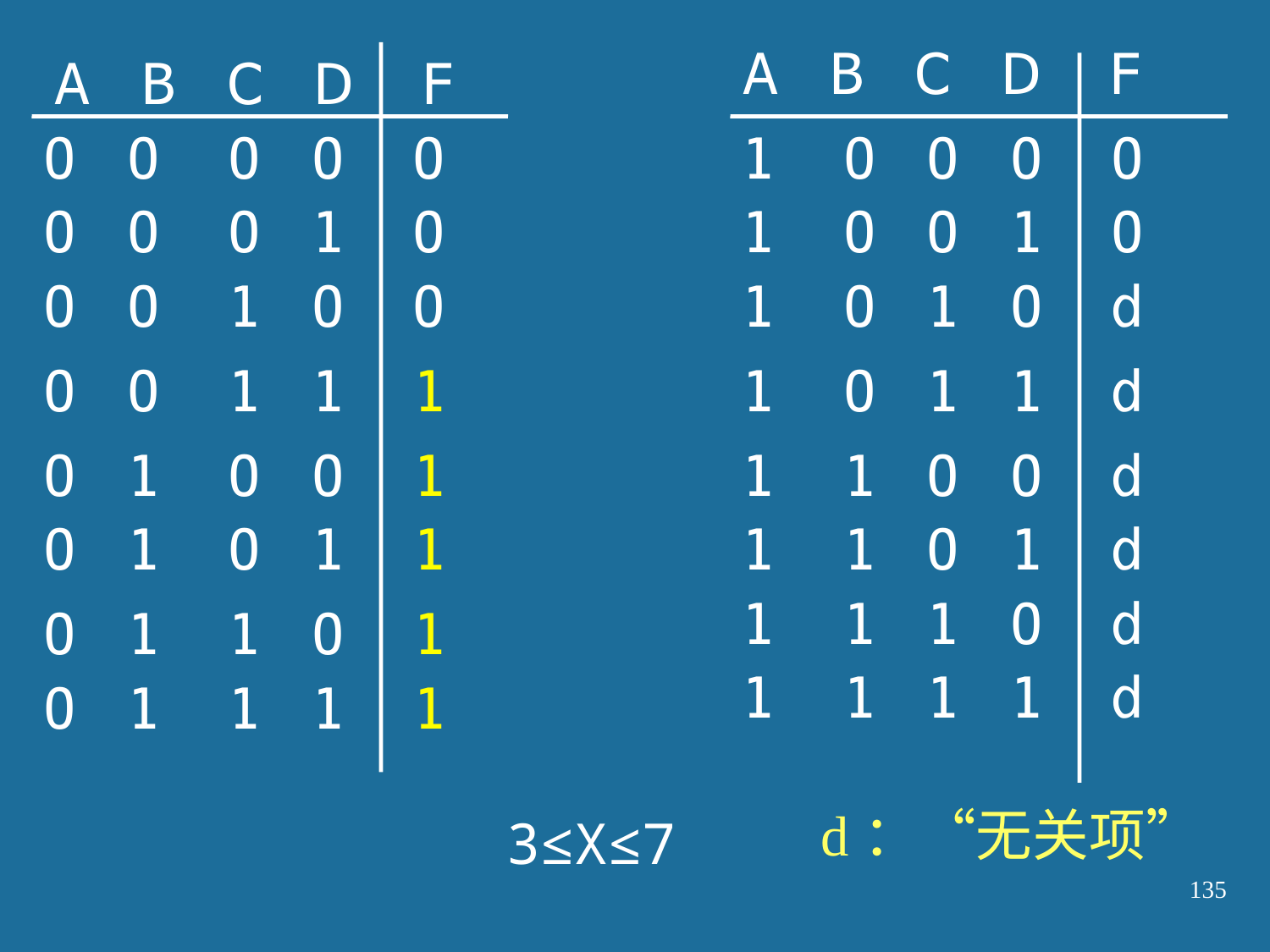

A   B   C   D    F

0   1    1   1    1
A   B   C   D    F

0   0    0   0    0
1    0   0   0    0
0   0    0   1    0
1    0   0   1    0
0   0    1   0    0
1    0   1   0    d
0   0    1   1    1
1    0   1   1    d
0   1    0   0    1
1    1   0   0    d
0   1    0   1    1
1    1   0   1    d
1    1   1   0    d
0   1    1   0    1
1    1   1   1    d
d：“无关项”
3≤X≤7
135